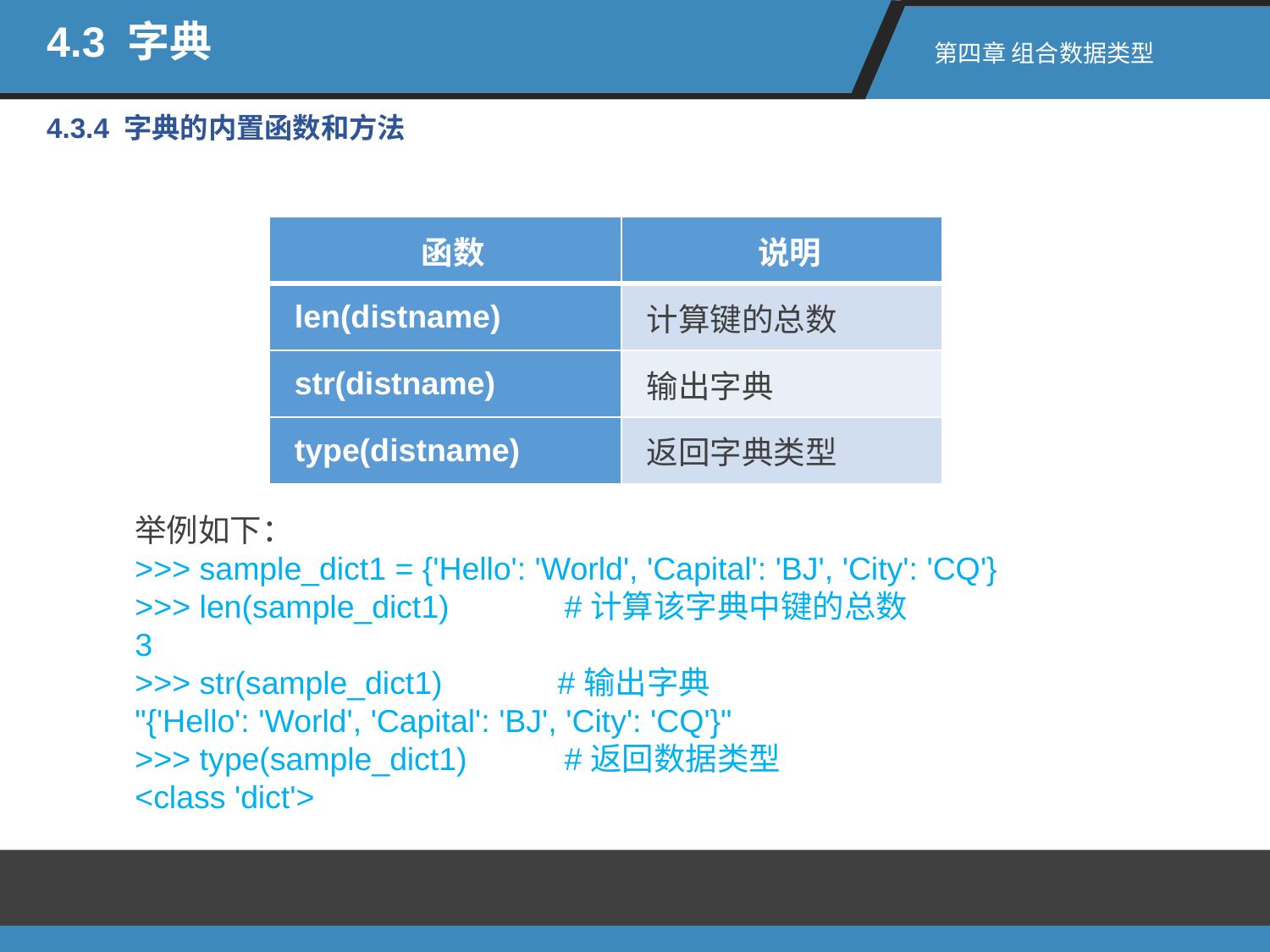

4.3 字典
第四章 组合数据类型
4.3.4 字典的内置函数和方法
| 函数 | 说明 |
| --- | --- |
| len(distname) | 计算键的总数 |
| str(distname) | 输出字典 |
| type(distname) | 返回字典类型 |
举例如下：
>>> sample_dict1 = {'Hello': 'World', 'Capital': 'BJ', 'City': 'CQ'}
>>> len(sample_dict1)             #计算该字典中键的总数
3
>>> str(sample_dict1)             #输出字典
"{'Hello': 'World', 'Capital': 'BJ', 'City': 'CQ'}"
>>> type(sample_dict1)           #返回数据类型
<class 'dict'>